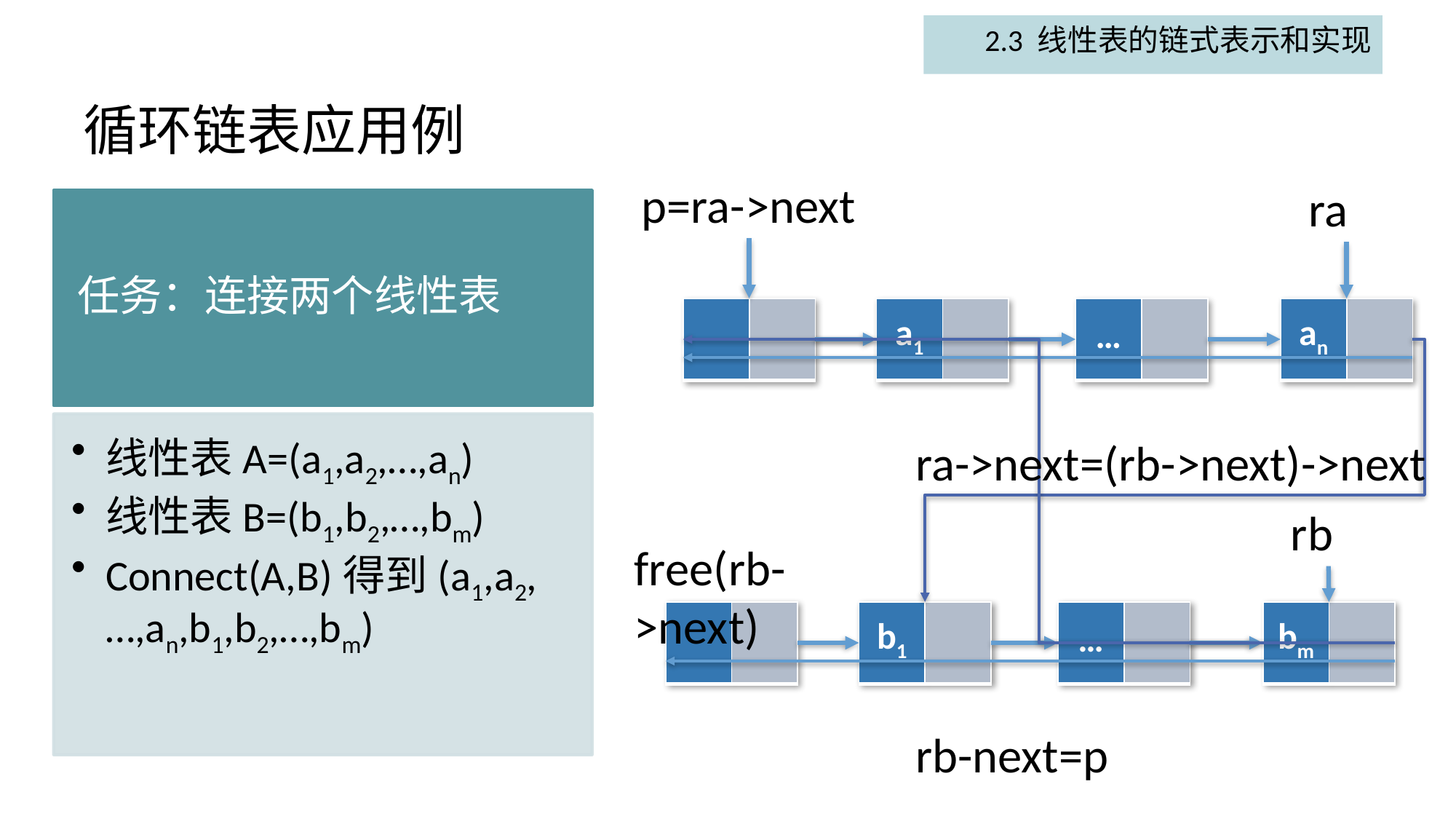

2.3 线性表的链式表示和实现

# 循环链表应用例
p=ra->next
ra
任务：连接两个线性表
线性表A=(a1,a2,…,an)
线性表B=(b1,b2,…,bm)
Connect(A,B)得到(a1,a2,…,an,b1,b2,…,bm)
| an |  |
| --- | --- |
| a1 |  |
| --- | --- |
| … |  |
| --- | --- |
|  |  |
| --- | --- |
ra->next=(rb->next)->next
rb
free(rb->next)
| bm |  |
| --- | --- |
| b1 |  |
| --- | --- |
| … |  |
| --- | --- |
|  |  |
| --- | --- |
rb-next=p